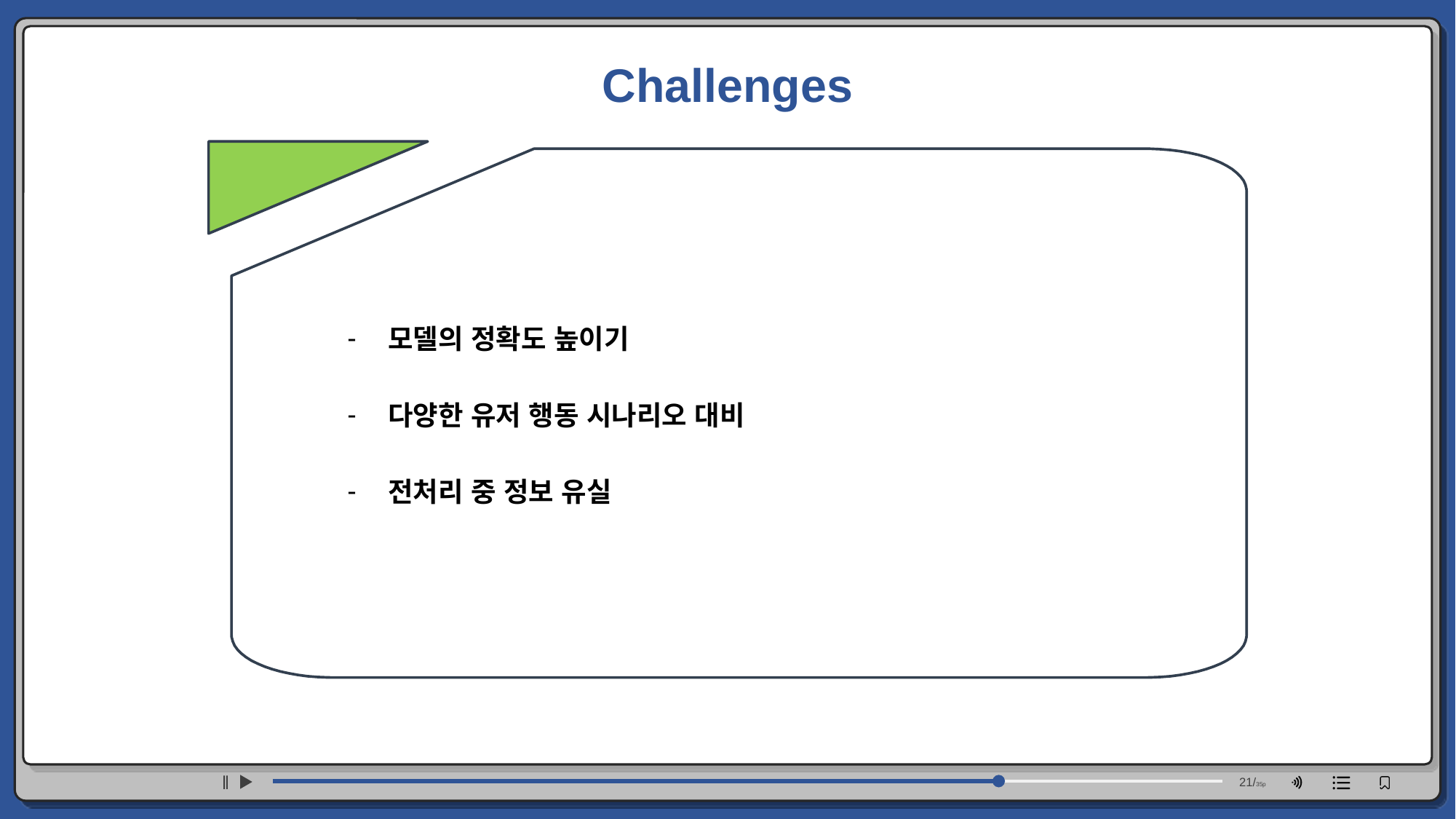

21/35p

Challenges

모델의 정확도 높이기

다양한 유저 행동 시나리오 대비

전처리 중 정보 유실